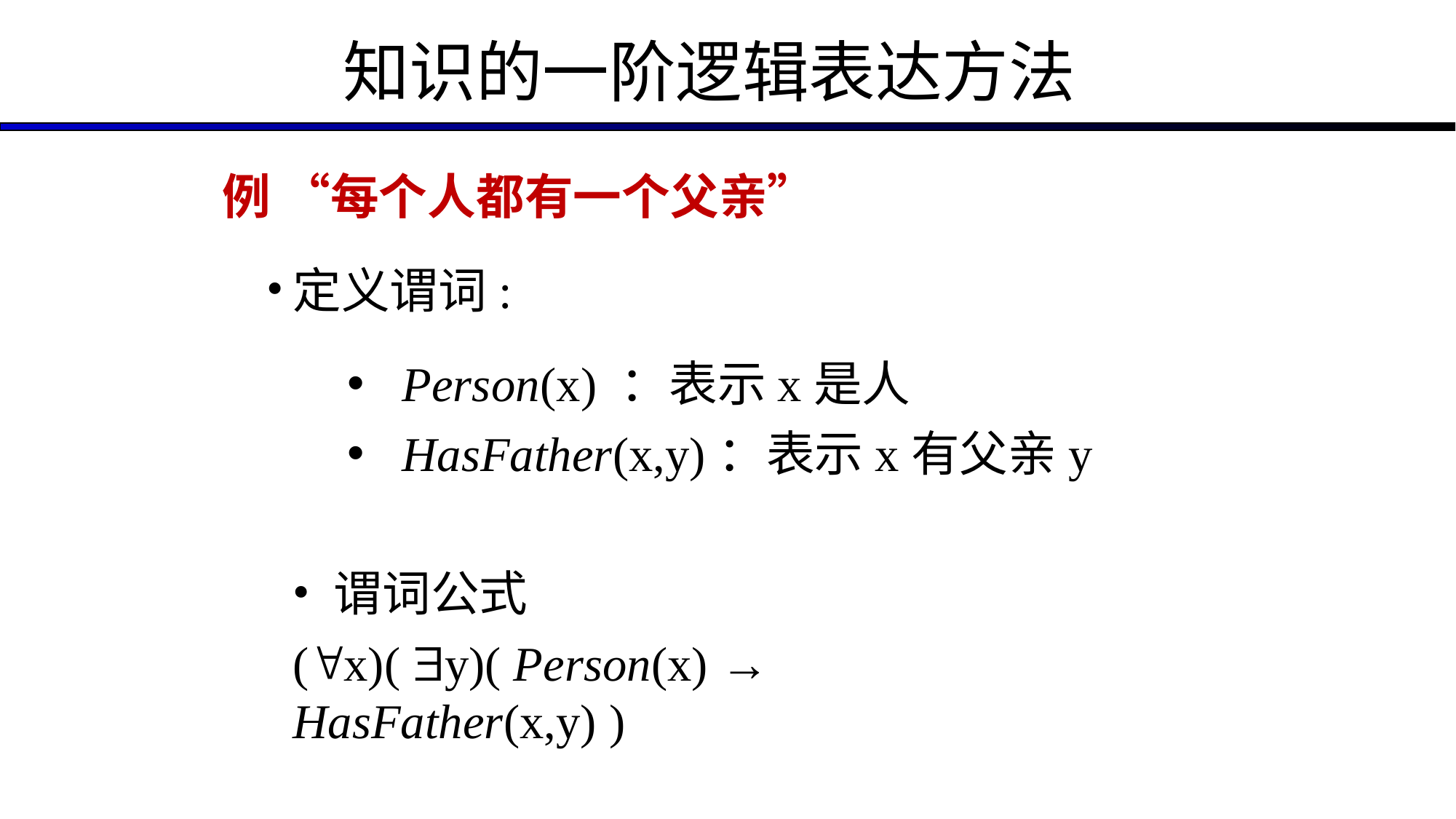

# 知识的一阶逻辑表达方法
例 “每个人都有一个父亲”
定义谓词:
Person(x) ：表示x是人
HasFather(x,y)：表示x有父亲y

谓词公式
(∀x)( ∃y)( Person(x) → HasFather(x,y) )
28